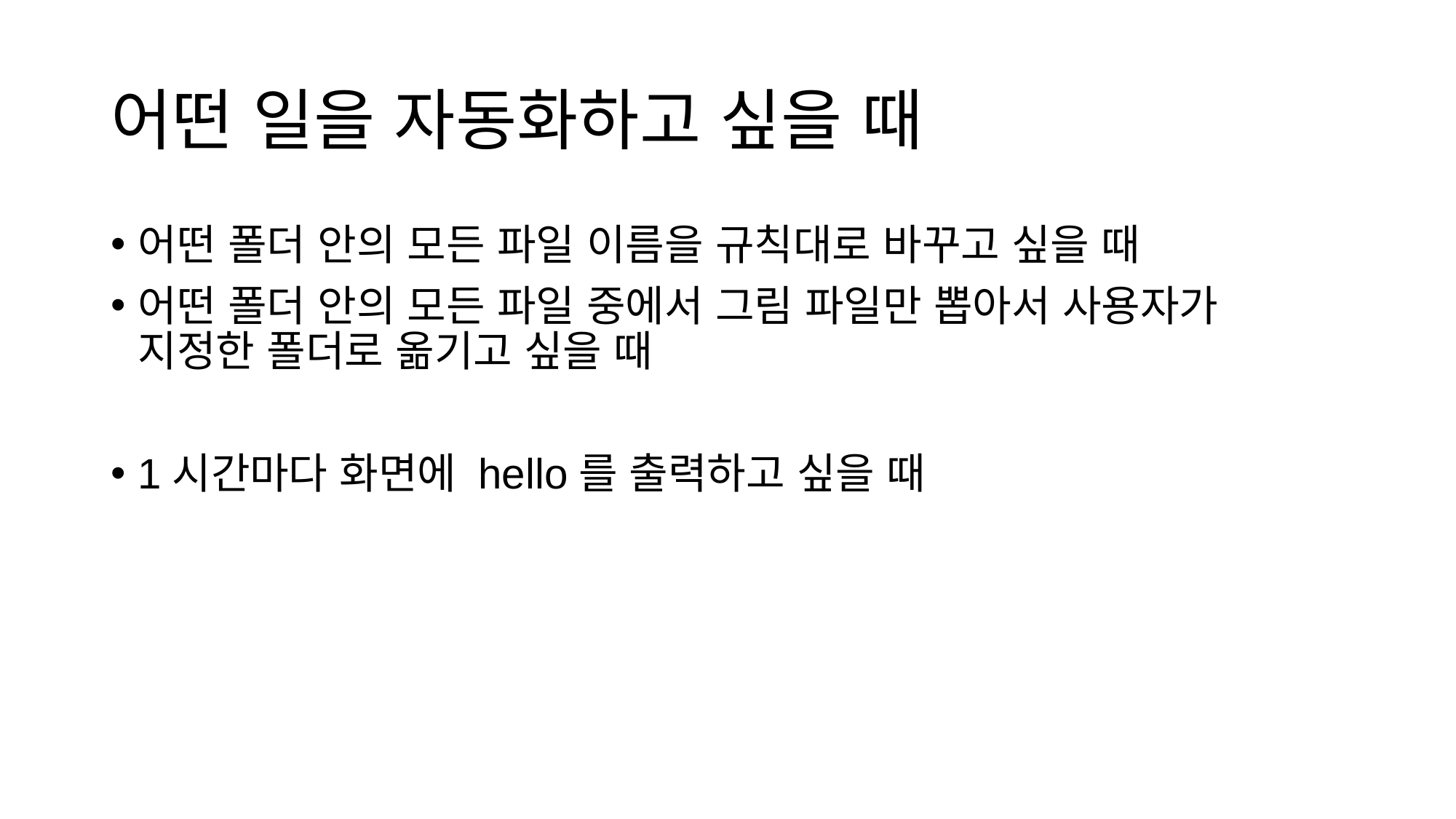

# 어떤 일을 자동화하고 싶을 때
어떤 폴더 안의 모든 파일 이름을 규칙대로 바꾸고 싶을 때
어떤 폴더 안의 모든 파일 중에서 그림 파일만 뽑아서 사용자가 지정한 폴더로 옮기고 싶을 때

1시간마다 화면에 hello를 출력하고 싶을 때